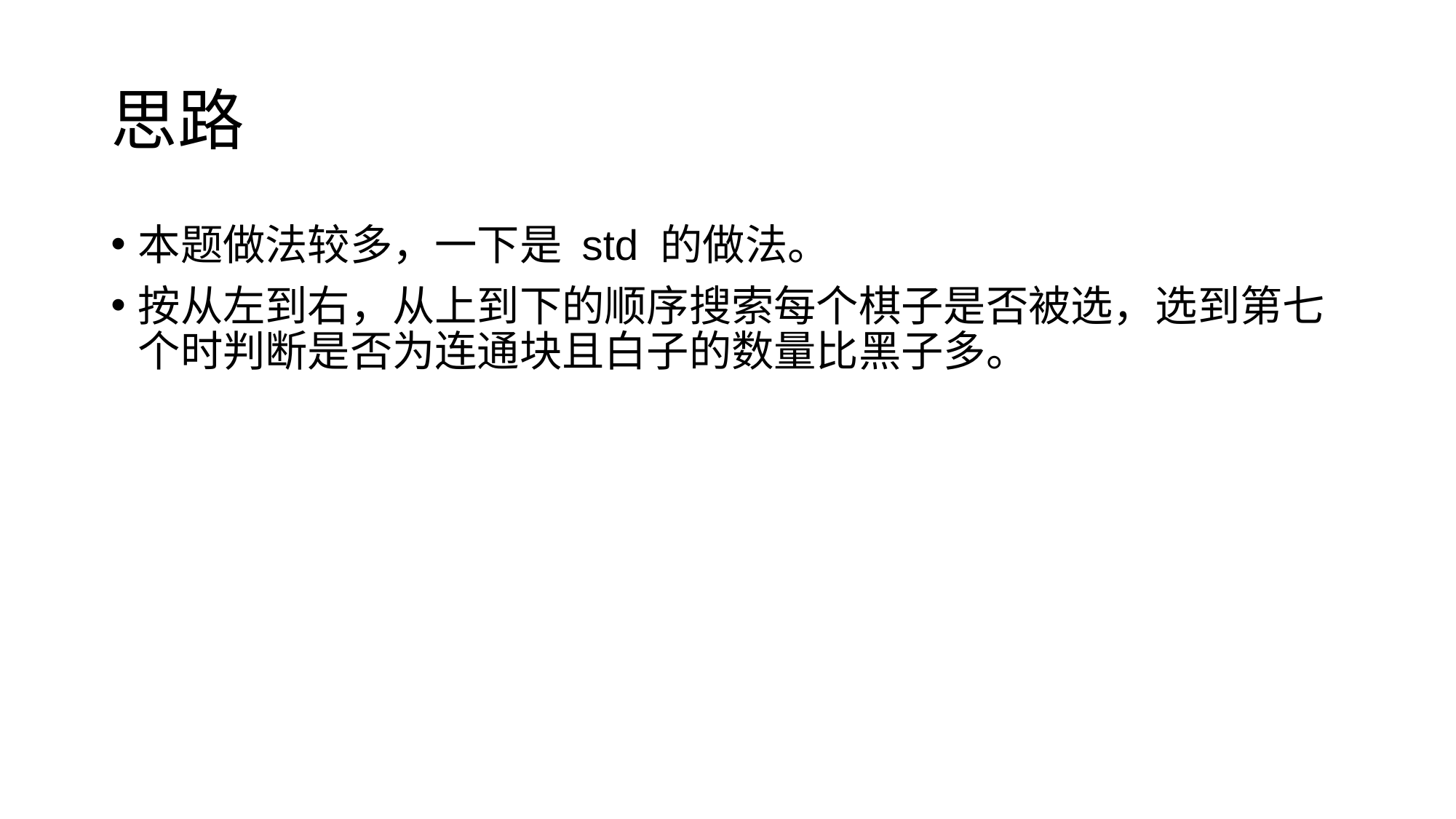

# 思路
本题做法较多，一下是 std 的做法。
按从左到右，从上到下的顺序搜索每个棋子是否被选，选到第七个时判断是否为连通块且白子的数量比黑子多。